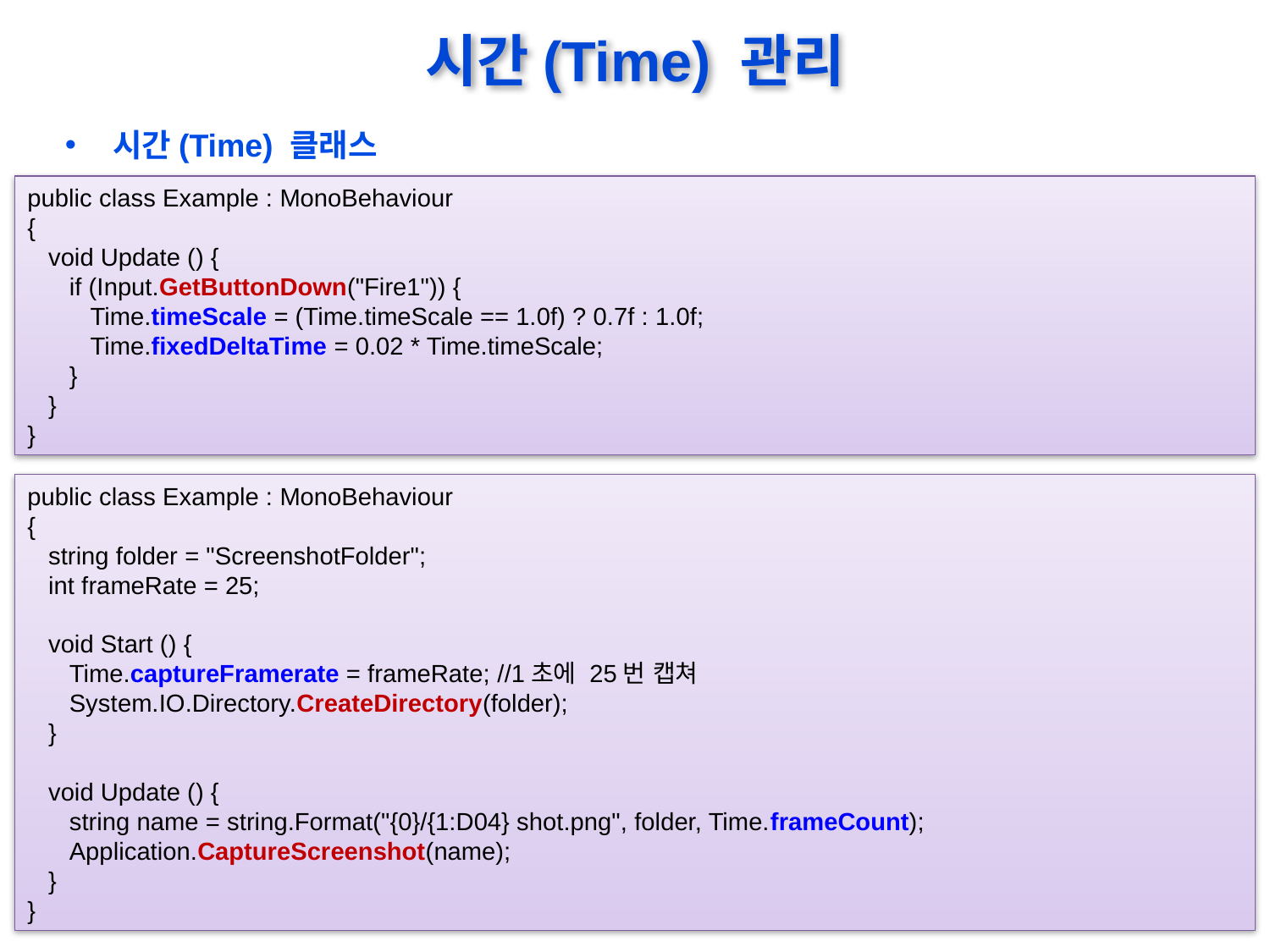

# 시간(Time) 관리
시간(Time) 클래스

public class Example : MonoBehaviour
{
   void Update () {
      if (Input.GetButtonDown("Fire1")) {
         Time.timeScale = (Time.timeScale == 1.0f) ? 0.7f : 1.0f;
         Time.fixedDeltaTime = 0.02 * Time.timeScale;
      }
   }
}
public class Example : MonoBehaviour
{
   string folder = "ScreenshotFolder";
   int frameRate = 25;

   void Start () {
      Time.captureFramerate = frameRate; //1초에 25번 캡쳐
      System.IO.Directory.CreateDirectory(folder);
   }

   void Update () {
      string name = string.Format("{0}/{1:D04} shot.png", folder, Time.frameCount);
      Application.CaptureScreenshot(name);
   }
}